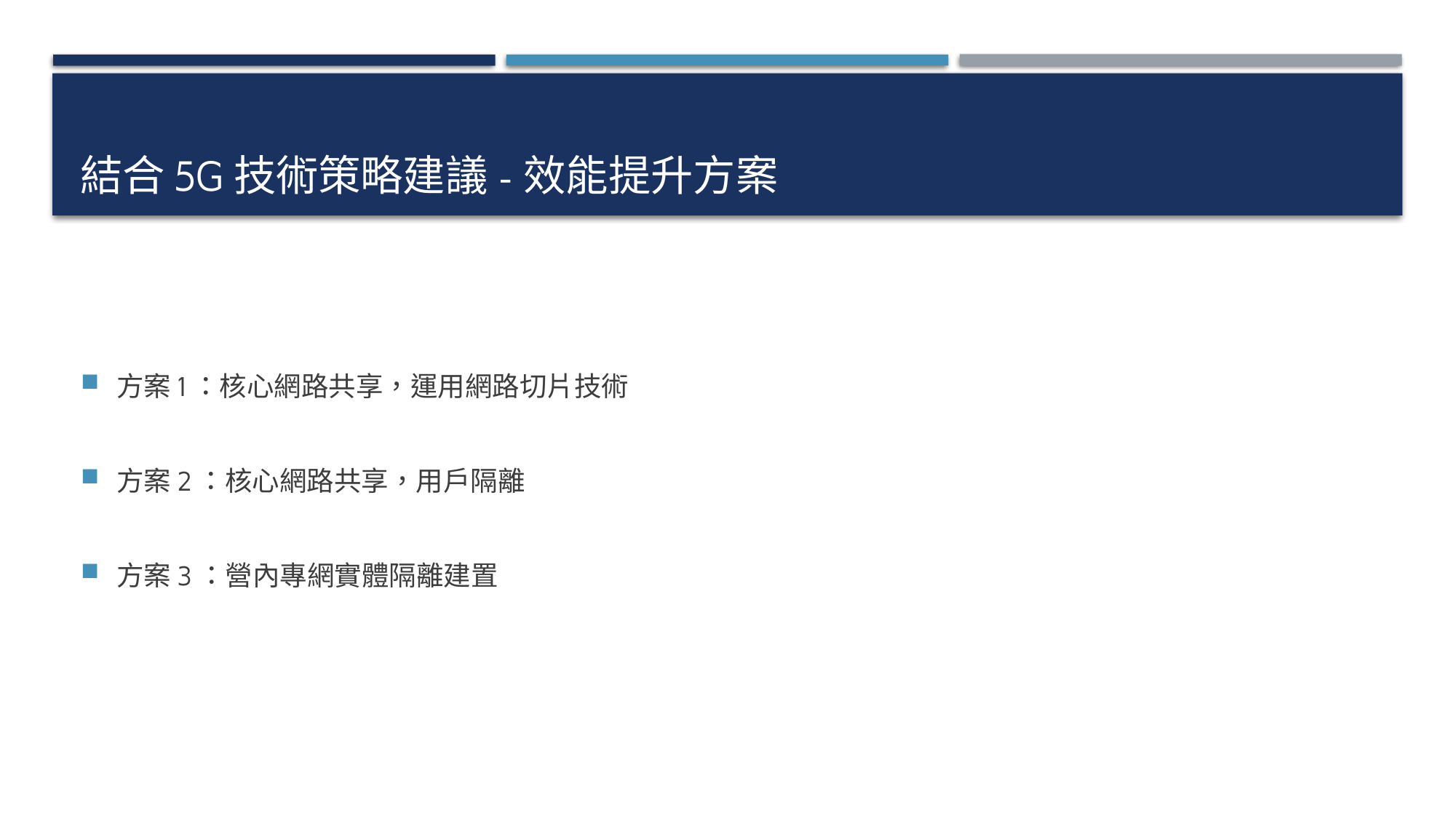

# 結合5G技術策略建議-效能提升方案
方案1：核心網路共享，運用網路切片技術

方案2：核心網路共享，用戶隔離

方案3：營內專網實體隔離建置